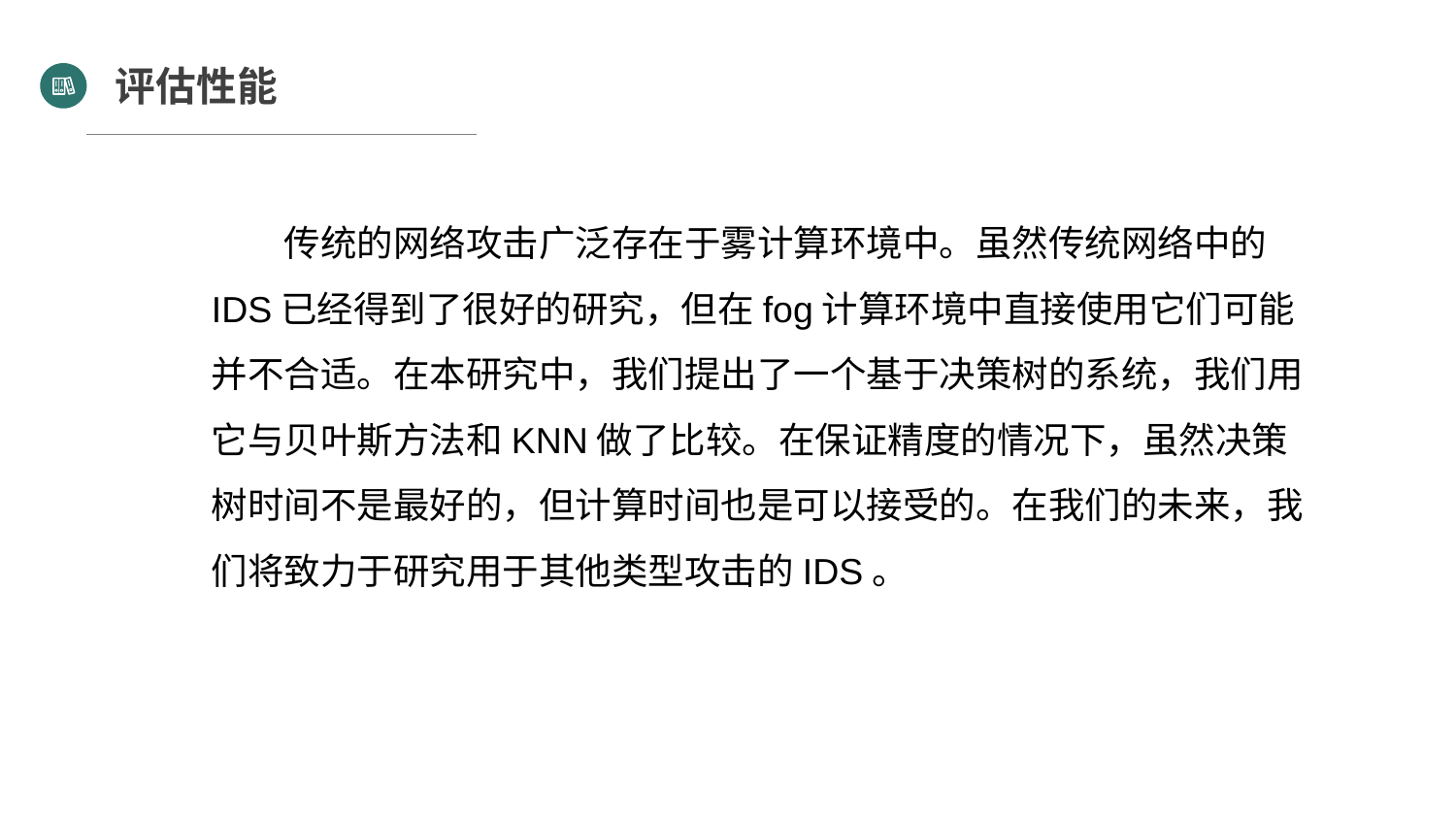

评估性能

传统的网络攻击广泛存在于雾计算环境中。虽然传统网络中的IDS已经得到了很好的研究，但在fog计算环境中直接使用它们可能并不合适。在本研究中，我们提出了一个基于决策树的系统，我们用它与贝叶斯方法和KNN做了比较。在保证精度的情况下，虽然决策树时间不是最好的，但计算时间也是可以接受的。在我们的未来，我们将致力于研究用于其他类型攻击的IDS。